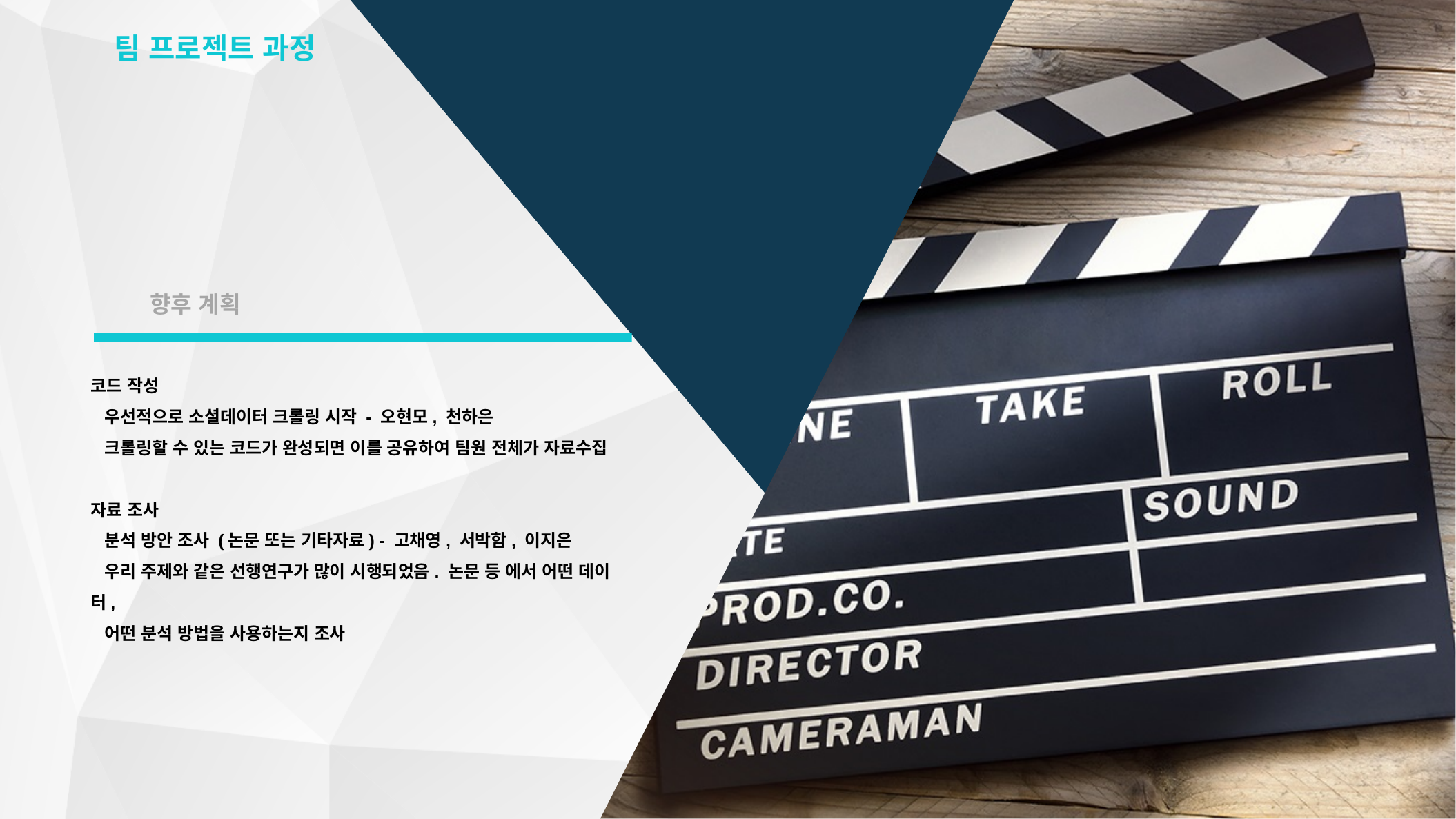

팀 프로젝트 과정
향후 계획

코드 작성
  우선적으로 소셜데이터 크롤링 시작 - 오현모, 천하은
  크롤링할 수 있는 코드가 완성되면 이를 공유하여 팀원 전체가 자료수집

자료 조사
  분석 방안 조사 (논문 또는 기타자료) - 고채영, 서박함, 이지은
  우리 주제와 같은 선행연구가 많이 시행되었음. 논문 등 에서 어떤 데이터,
  어떤 분석 방법을 사용하는지 조사